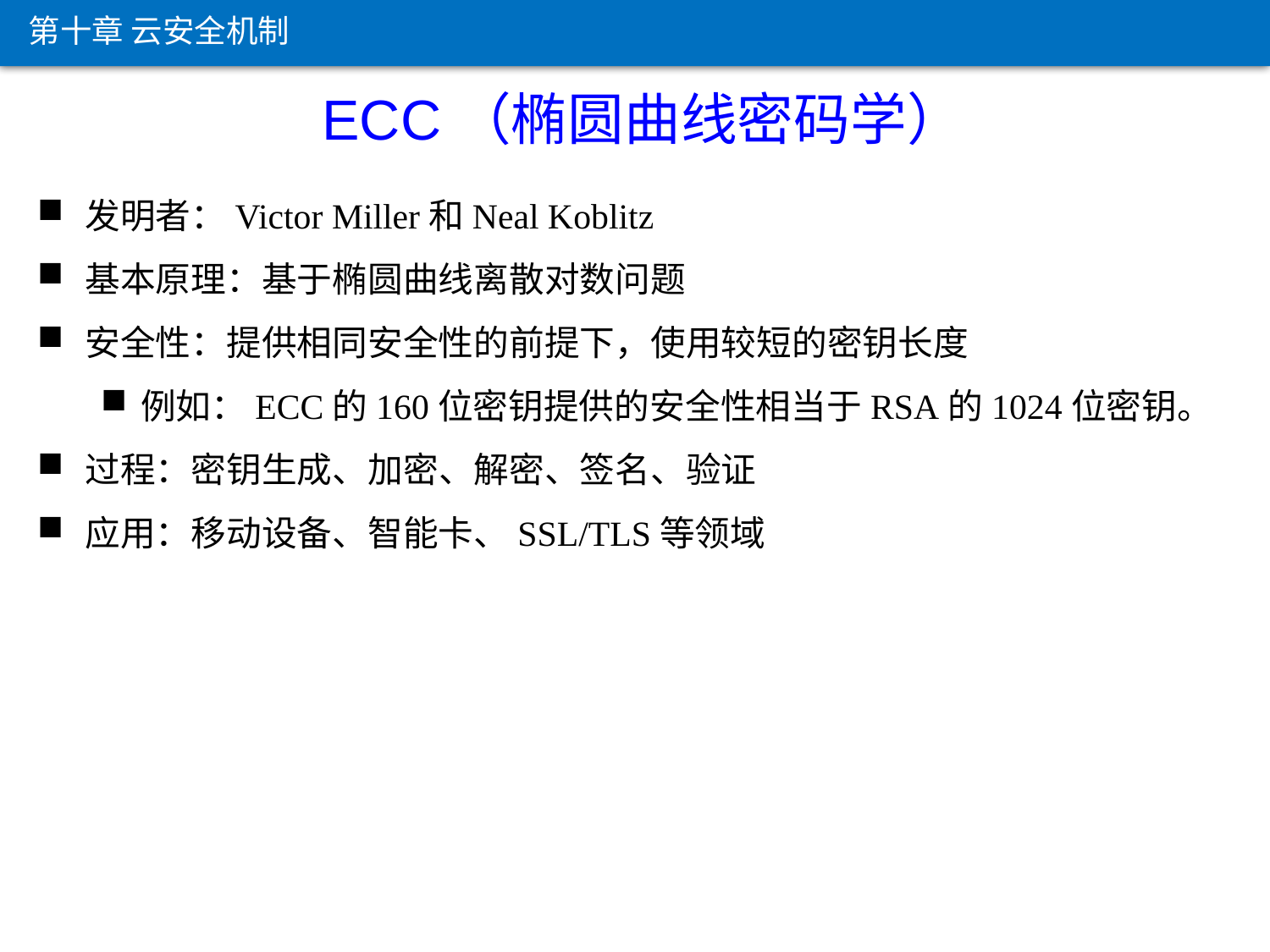

第十章 云安全机制
 ECC（椭圆曲线密码学）
发明者：Victor Miller和Neal Koblitz
基本原理：基于椭圆曲线离散对数问题
安全性：提供相同安全性的前提下，使用较短的密钥长度
例如：ECC的160位密钥提供的安全性相当于RSA的1024位密钥。
过程：密钥生成、加密、解密、签名、验证
应用：移动设备、智能卡、SSL/TLS等领域